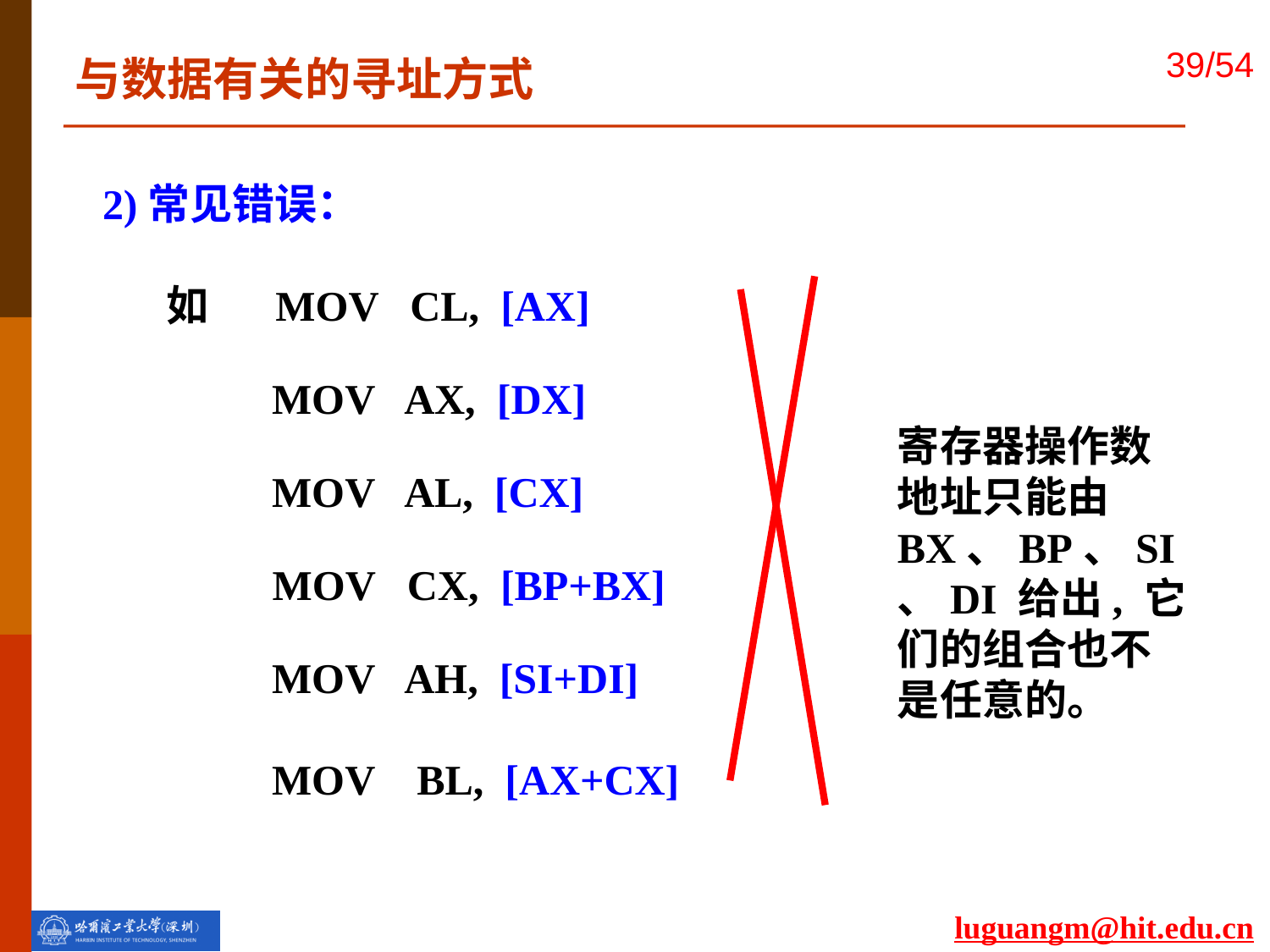

与数据有关的寻址方式
2)常见错误：

如      MOV   CL,  [AX]
    MOV   AX,  [DX]
    MOV   AL,  [CX]
    MOV   CX,  [BP+BX]
    MOV   AH,  [SI+DI]

    MOV    BL,  [AX+CX]

寄存器操作数地址只能由BX、BP、SI、DI 给出, 它们的组合也不是任意的。